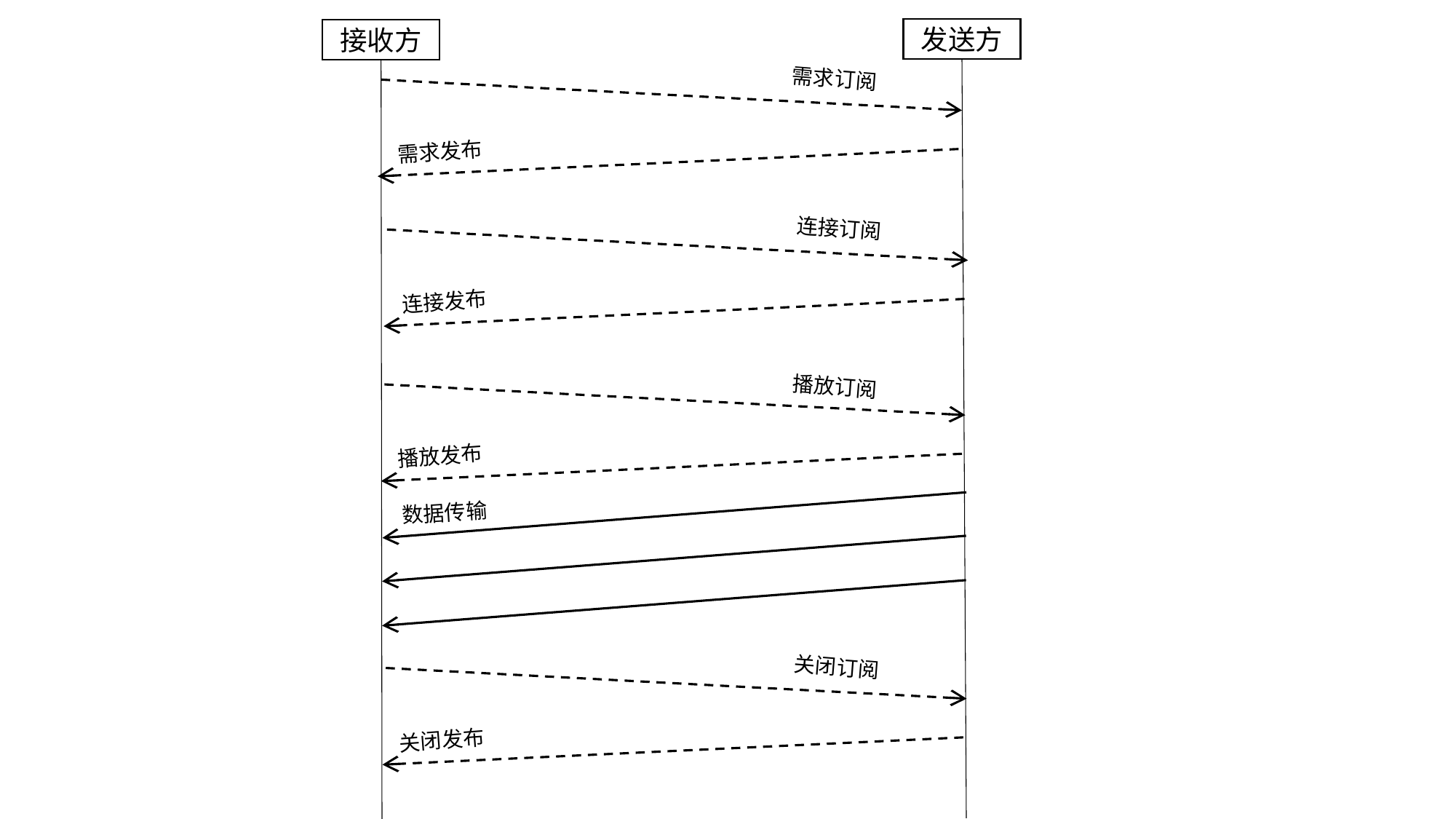

发送方
接收方
需求订阅
需求发布
连接订阅
连接发布
播放订阅
播放发布
数据传输
关闭订阅
关闭发布